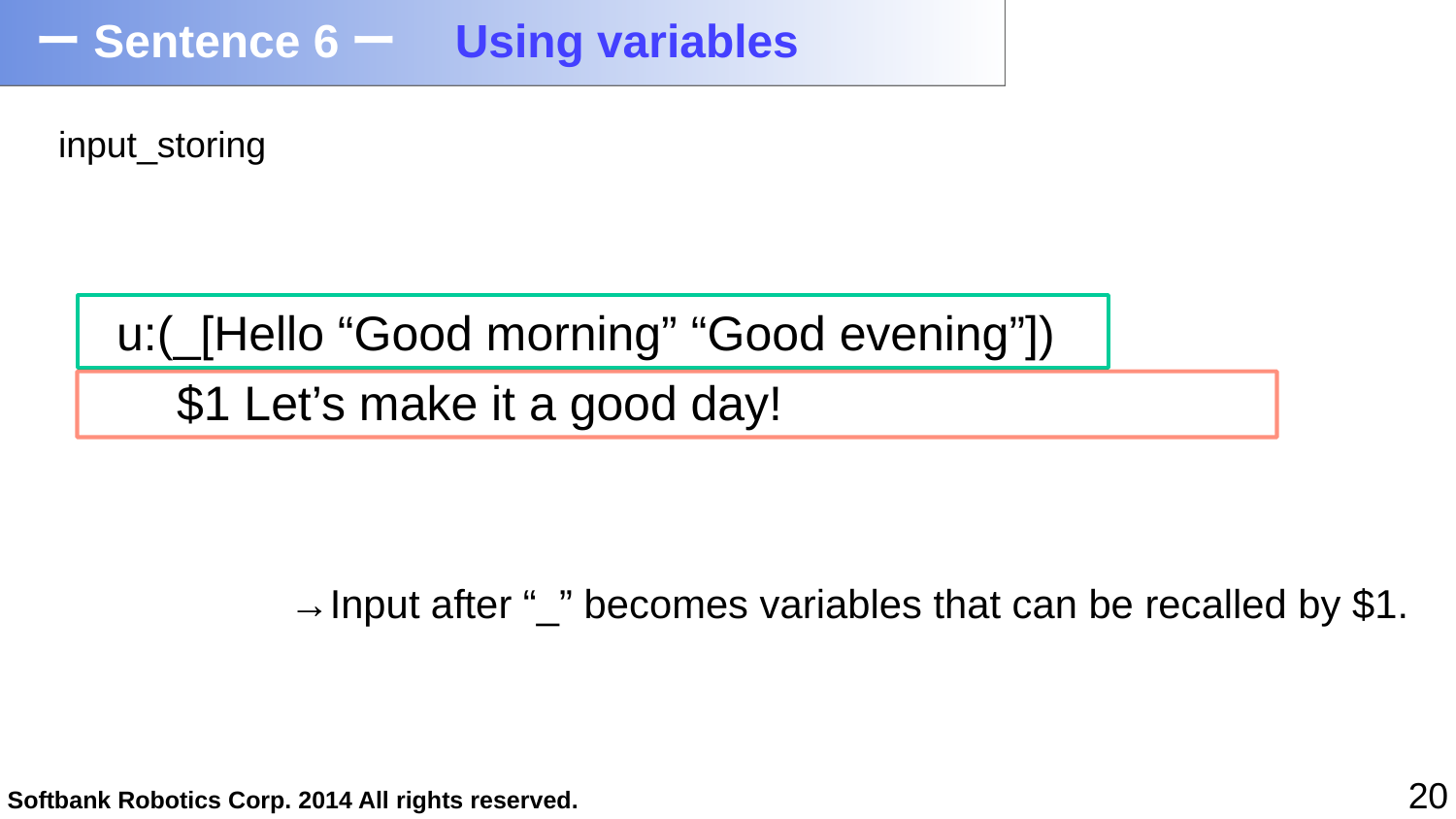

# ーSentence 6ー　Using variables

input_storing
u:(_[Hello “Good morning” “Good evening”])
　$1 Let’s make it a good day!

→Input after “_” becomes variables that can be recalled by $1.
20